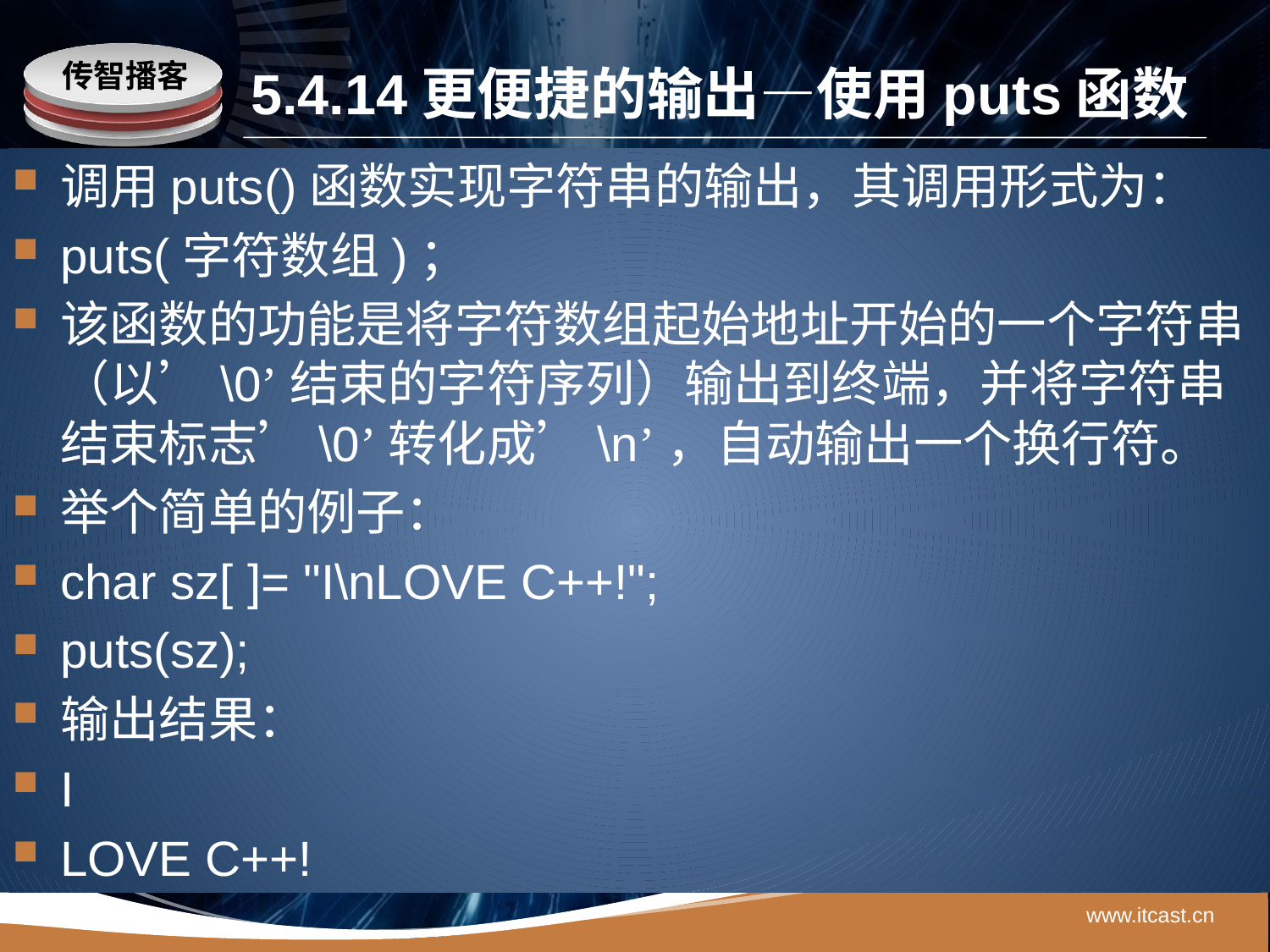

# 5.4.14更便捷的输出—使用puts函数
调用puts()函数实现字符串的输出，其调用形式为：
puts(字符数组)；
该函数的功能是将字符数组起始地址开始的一个字符串（以’\0’结束的字符序列）输出到终端，并将字符串结束标志’\0’转化成’\n’，自动输出一个换行符。
举个简单的例子：
char sz[ ]= "I\nLOVE C++!";
puts(sz);
输出结果：
I
LOVE C++!
www.itcast.cn